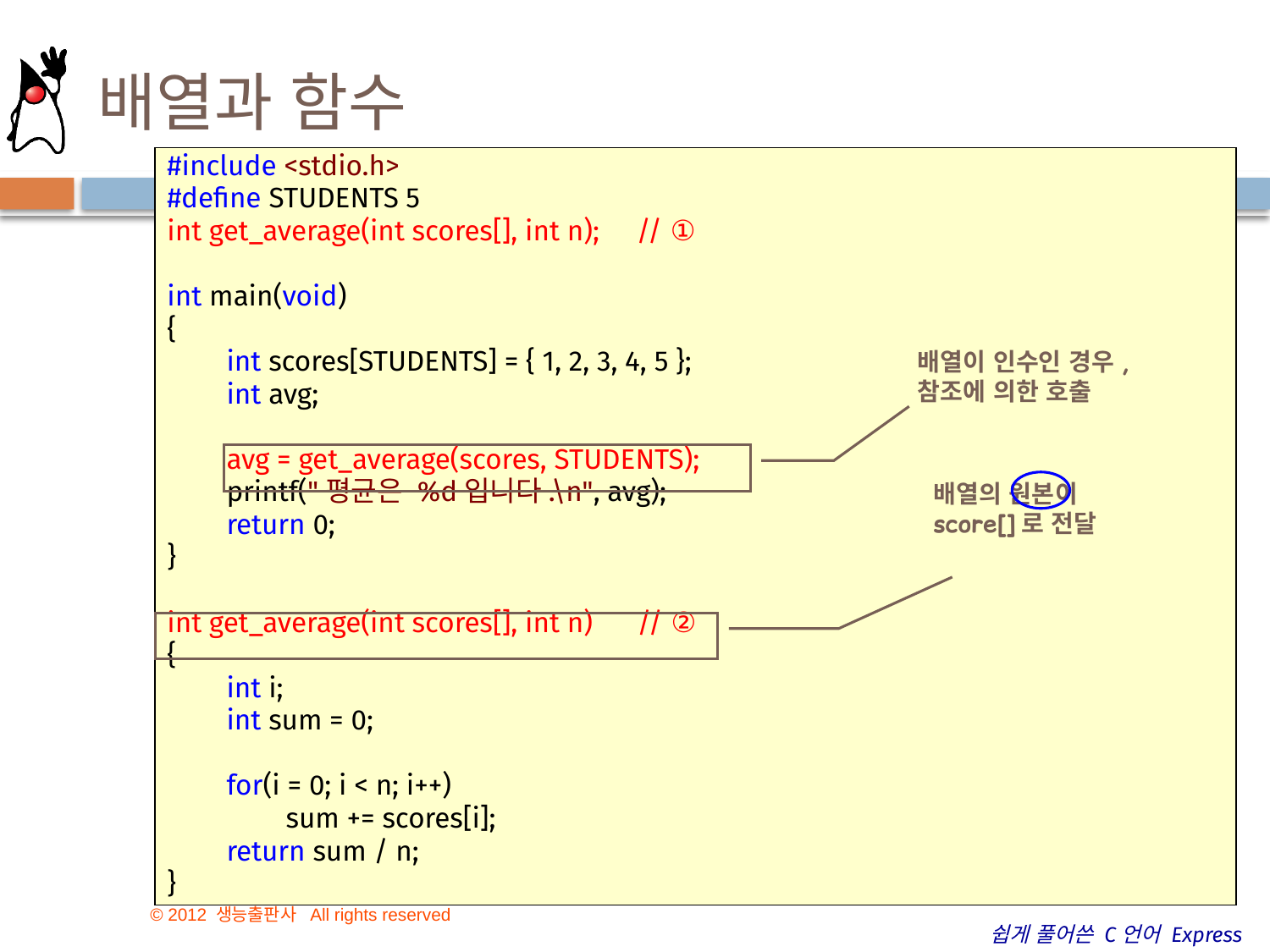

# 배열과 함수
#include <stdio.h>
#define STUDENTS 5
int get_average(int scores[], int n);     // ①

int main(void)
{
        int scores[STUDENTS] = { 1, 2, 3, 4, 5 };
        int avg;

        avg = get_average(scores, STUDENTS);
        printf("평균은 %d입니다.\n", avg);
        return 0;
}

int get_average(int scores[], int n)      // ②
{
        int i;
        int sum = 0;

        for(i = 0; i < n; i++)
                sum += scores[i];
        return sum / n;
}
배열이 인수인 경우,
참조에 의한 호출

배열의 원본이 score[]로 전달